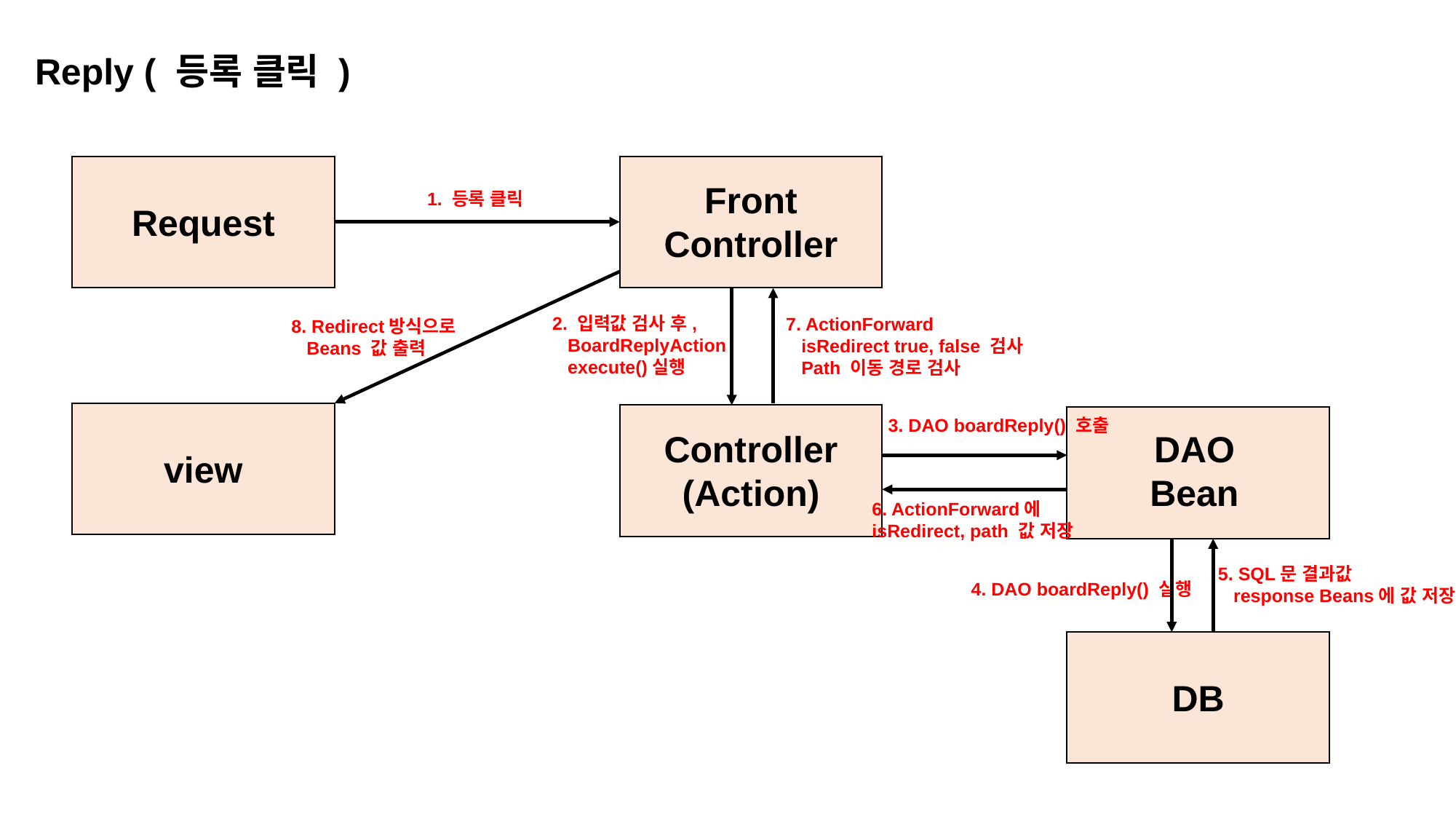

Reply ( 등록 클릭 )

Front
Controller
1. 등록 클릭
Request
2. 입력값 검사 후,
   BoardReplyAction
   execute()실행
7. ActionForward
   isRedirect true, false 검사
   Path 이동 경로 검사
8. Redirect방식으로
   Beans 값 출력

3. DAO boardReply() 호출
Controller
(Action)
DAO
Bean
view
6. ActionForward에
isRedirect, path 값 저장
5. SQL문 결과값
   response Beans에 값 저장
4. DAO boardReply() 실행

DB